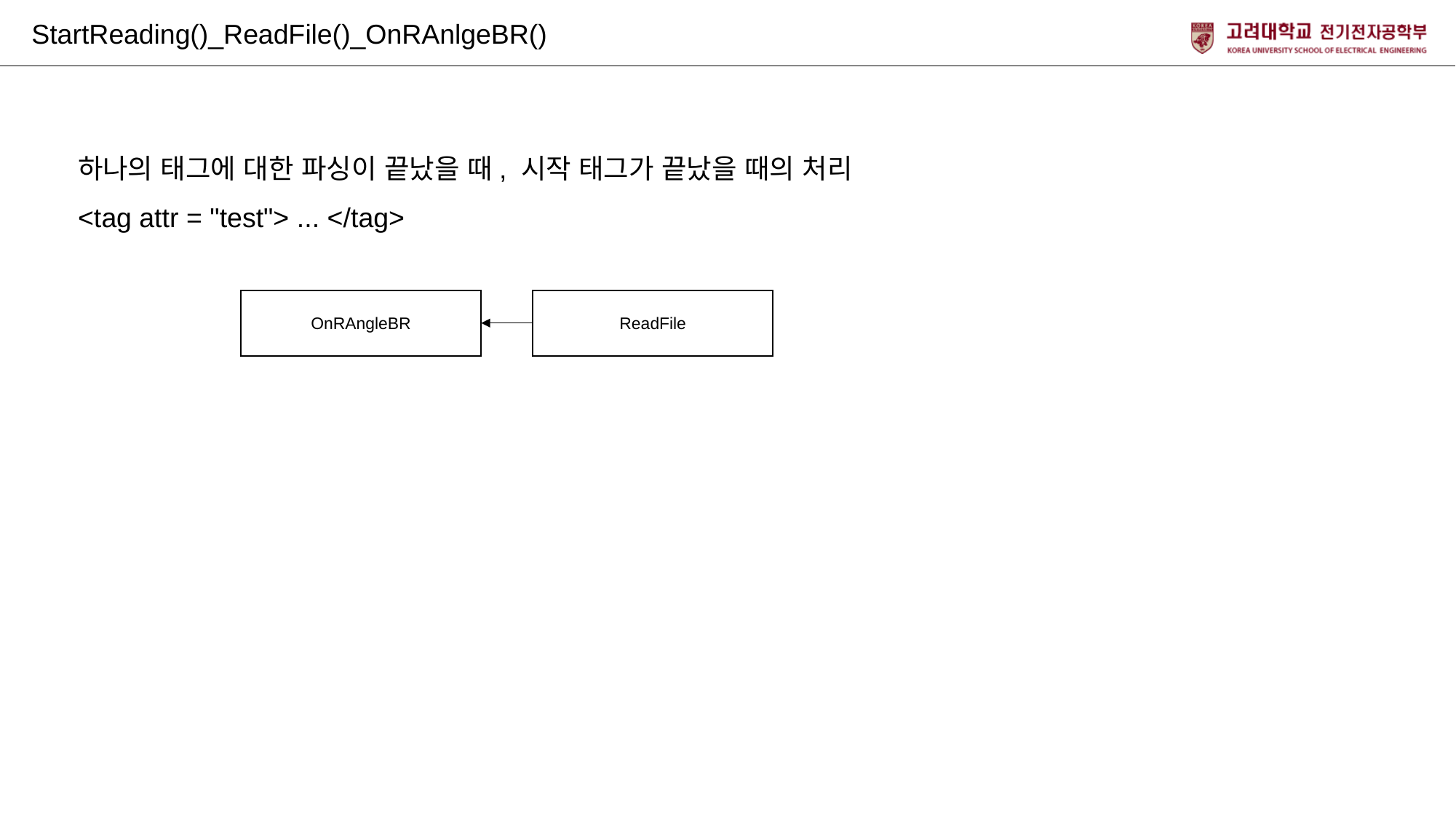

StartReading()_ReadFile()_OnRAnlgeBR()
하나의 태그에 대한 파싱이 끝났을 때, 시작 태그가 끝났을 때의 처리
<tag attr = "test"> ... </tag>

ReadFile
OnRAngleBR